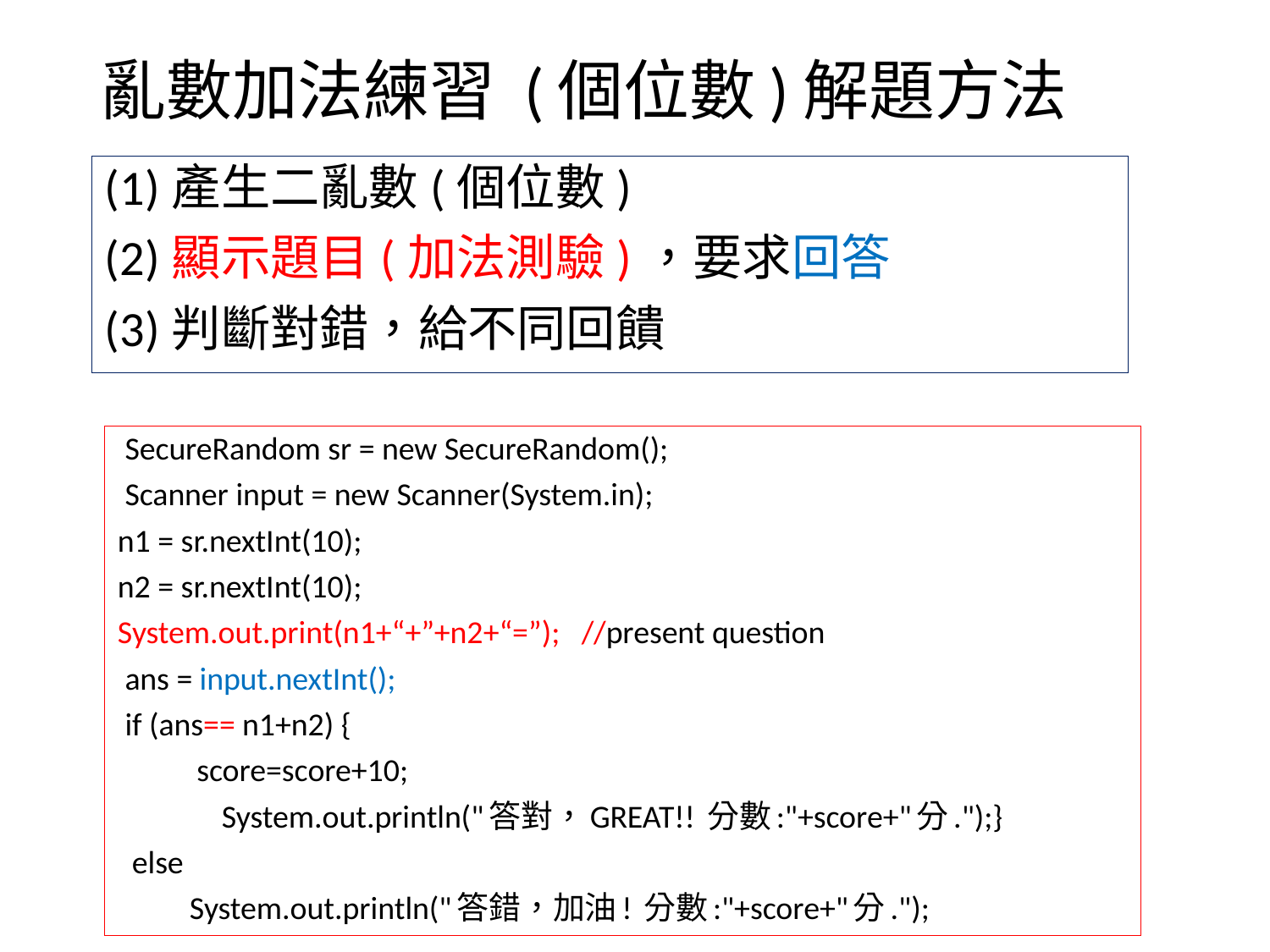

# 亂數加法練習 (個位數)解題方法
(1)產生二亂數(個位數)
(2)顯示題目(加法測驗)，要求回答
(3)判斷對錯，給不同回饋
 SecureRandom sr = new SecureRandom();
 Scanner input = new Scanner(System.in);
n1 = sr.nextInt(10);
n2 = sr.nextInt(10);
System.out.print(n1+“+”+n2+“=”);   //present question
 ans = input.nextInt();
 if (ans== n1+n2) {
           score=score+10;
	   System.out.println("答對，GREAT!! 分數:"+score+"分.");}
  else
          System.out.println("答錯，加油! 分數:"+score+"分.");